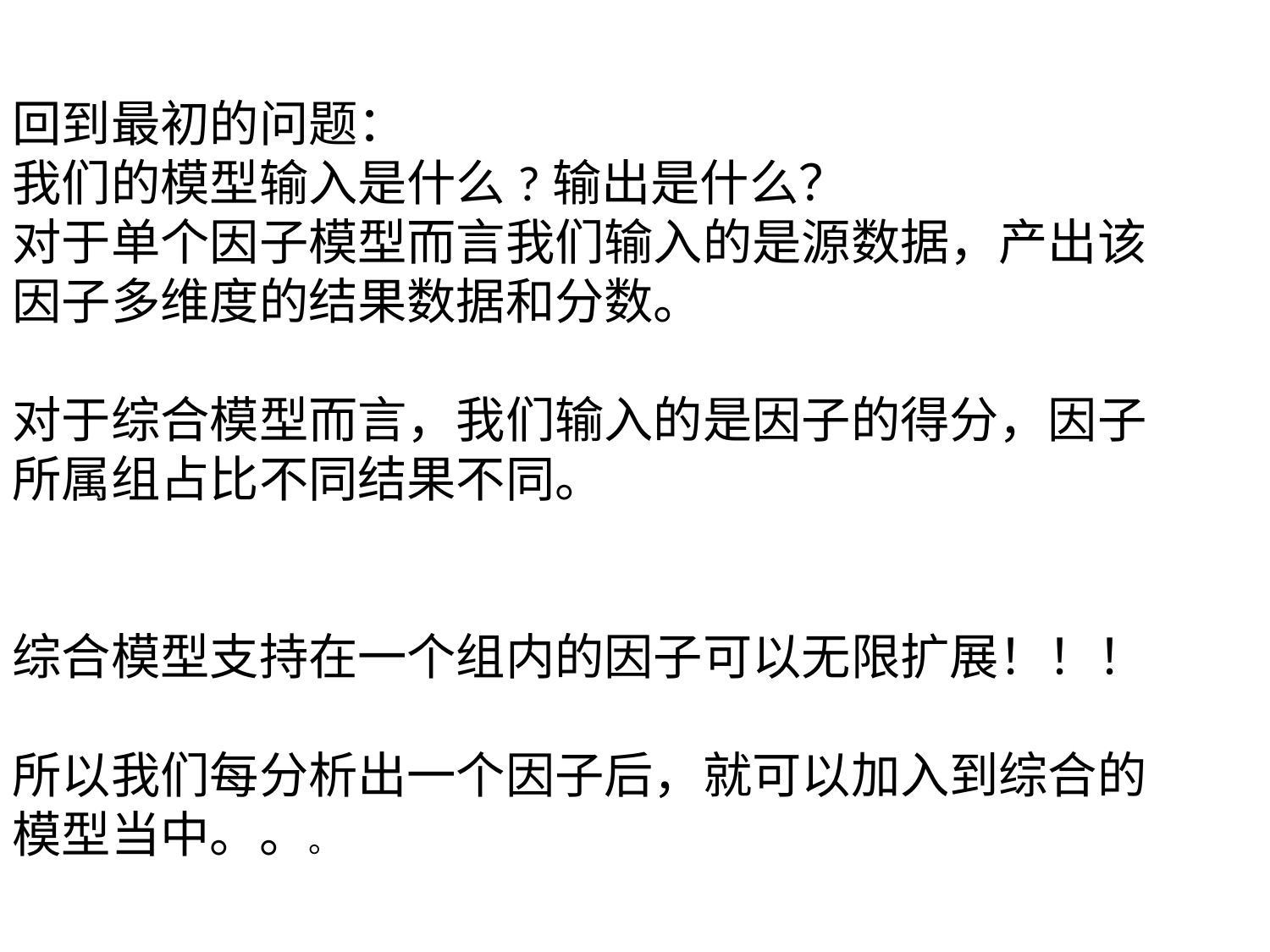

回到最初的问题：
我们的模型输入是什么?输出是什么？
对于单个因子模型而言我们输入的是源数据，产出该因子多维度的结果数据和分数。

对于综合模型而言，我们输入的是因子的得分，因子所属组占比不同结果不同。

综合模型支持在一个组内的因子可以无限扩展！！！

所以我们每分析出一个因子后，就可以加入到综合的模型当中。。。